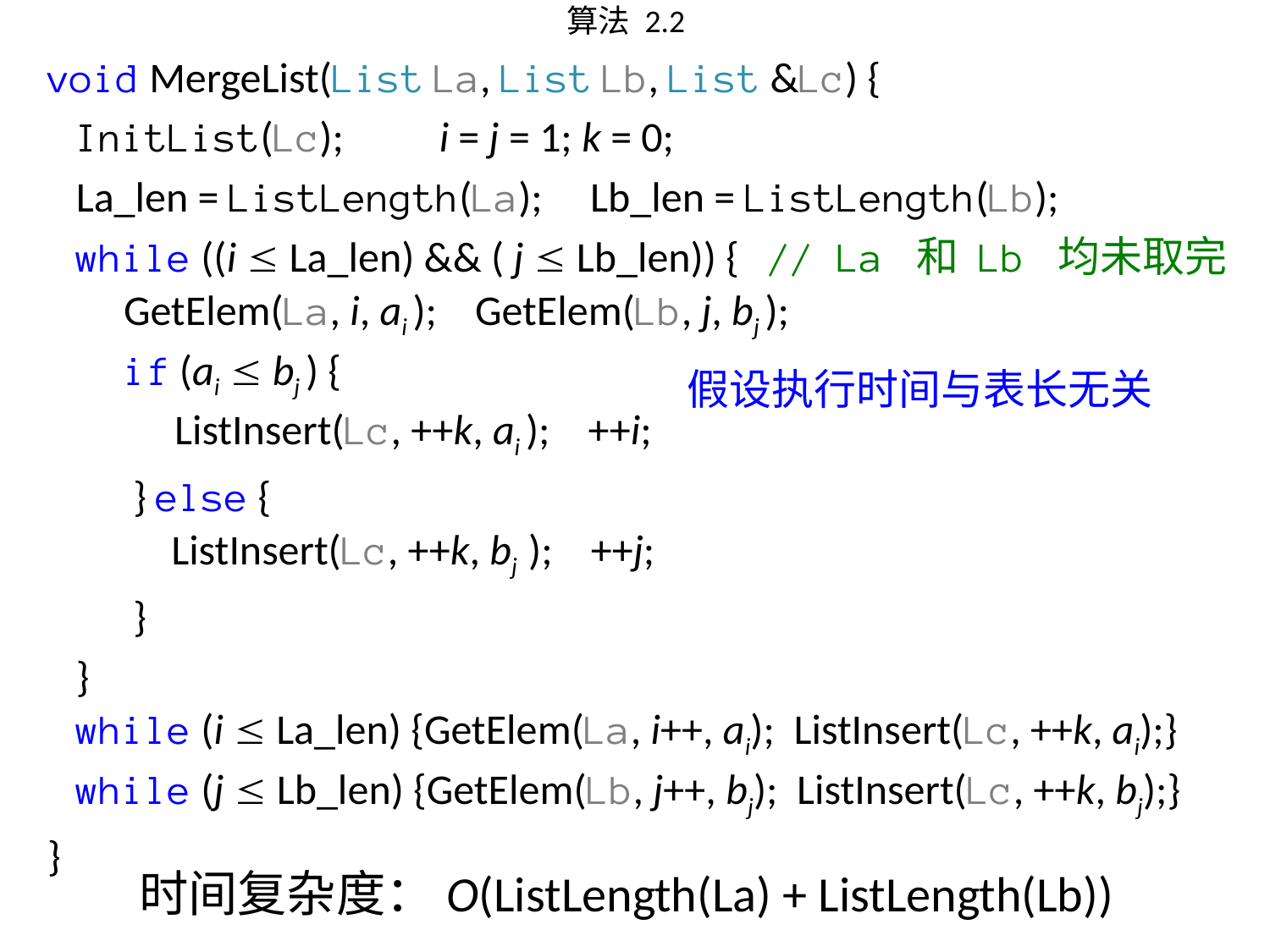

算法 2.2
void MergeList(List La, List Lb, List &Lc) {
   InitList(Lc);          i = j = 1; k = 0;
   La_len = ListLength(La);     Lb_len = ListLength(Lb);
   while ((i ≤ La_len) && ( j ≤ Lb_len)) {   // La 和 Lb 均未取完
        GetElem(La, i, ai );    GetElem(Lb, j, bj );
        if (ai ≤ bj ) {
	ListInsert(Lc, ++k, ai );    ++i;
         } else {
             ListInsert(Lc, ++k, bj  );    ++j;
         }
   }
   while (i ≤ La_len) {GetElem(La, i++, ai);  ListInsert(Lc, ++k, ai);}
   while (j ≤ Lb_len) {GetElem(Lb, j++, bj);  ListInsert(Lc, ++k, bj);}
}
假设执行时间与表长无关
时间复杂度：O(ListLength(La) + ListLength(Lb))